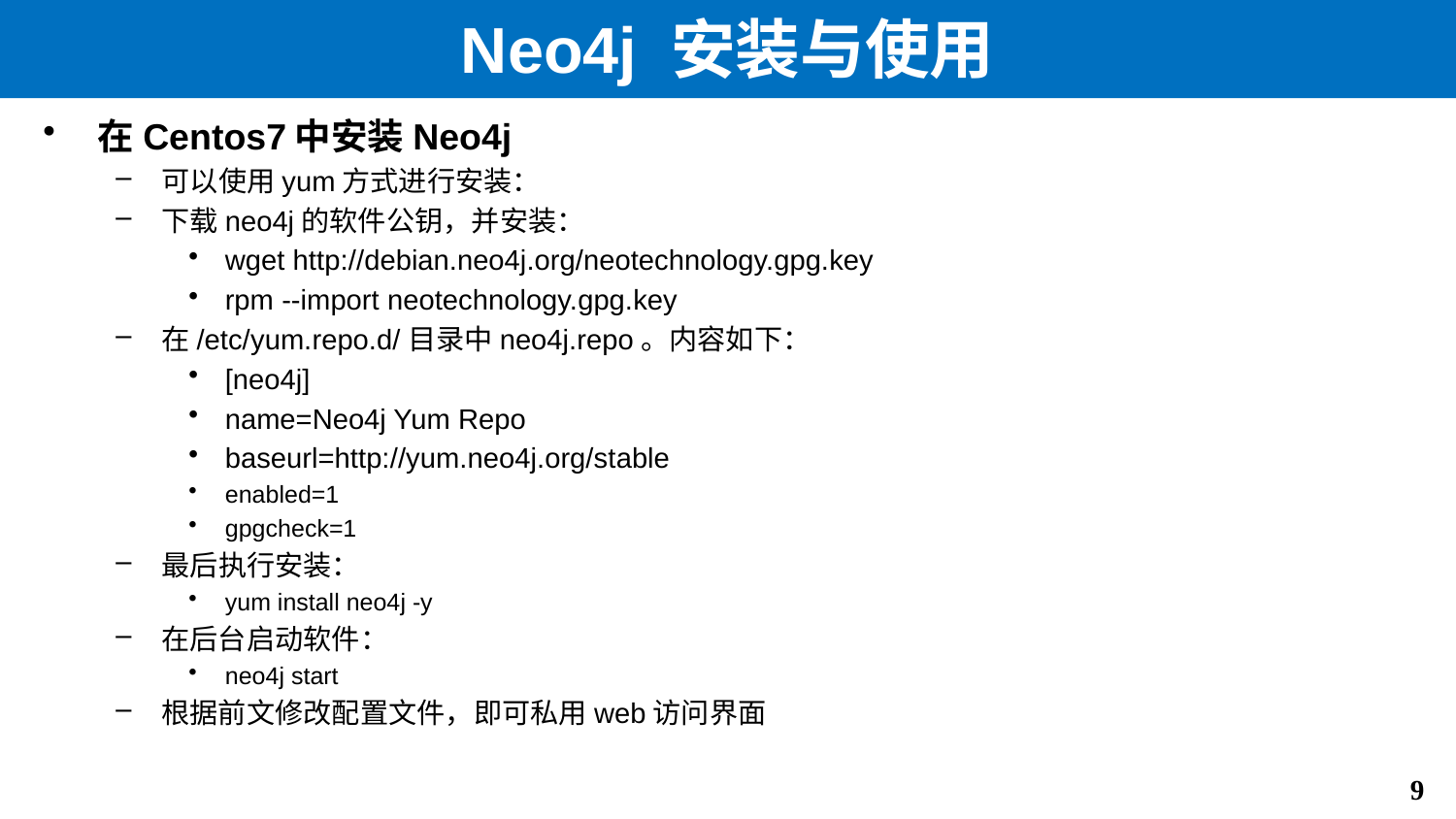

# Neo4j 安装与使用
在Centos7中安装Neo4j
可以使用yum方式进行安装：
下载neo4j的软件公钥，并安装：
wget http://debian.neo4j.org/neotechnology.gpg.key
rpm --import neotechnology.gpg.key
在/etc/yum.repo.d/目录中neo4j.repo。内容如下：
[neo4j]
name=Neo4j Yum Repo
baseurl=http://yum.neo4j.org/stable
enabled=1
gpgcheck=1
最后执行安装：
yum install neo4j -y
在后台启动软件：
neo4j start
根据前文修改配置文件，即可私用web访问界面